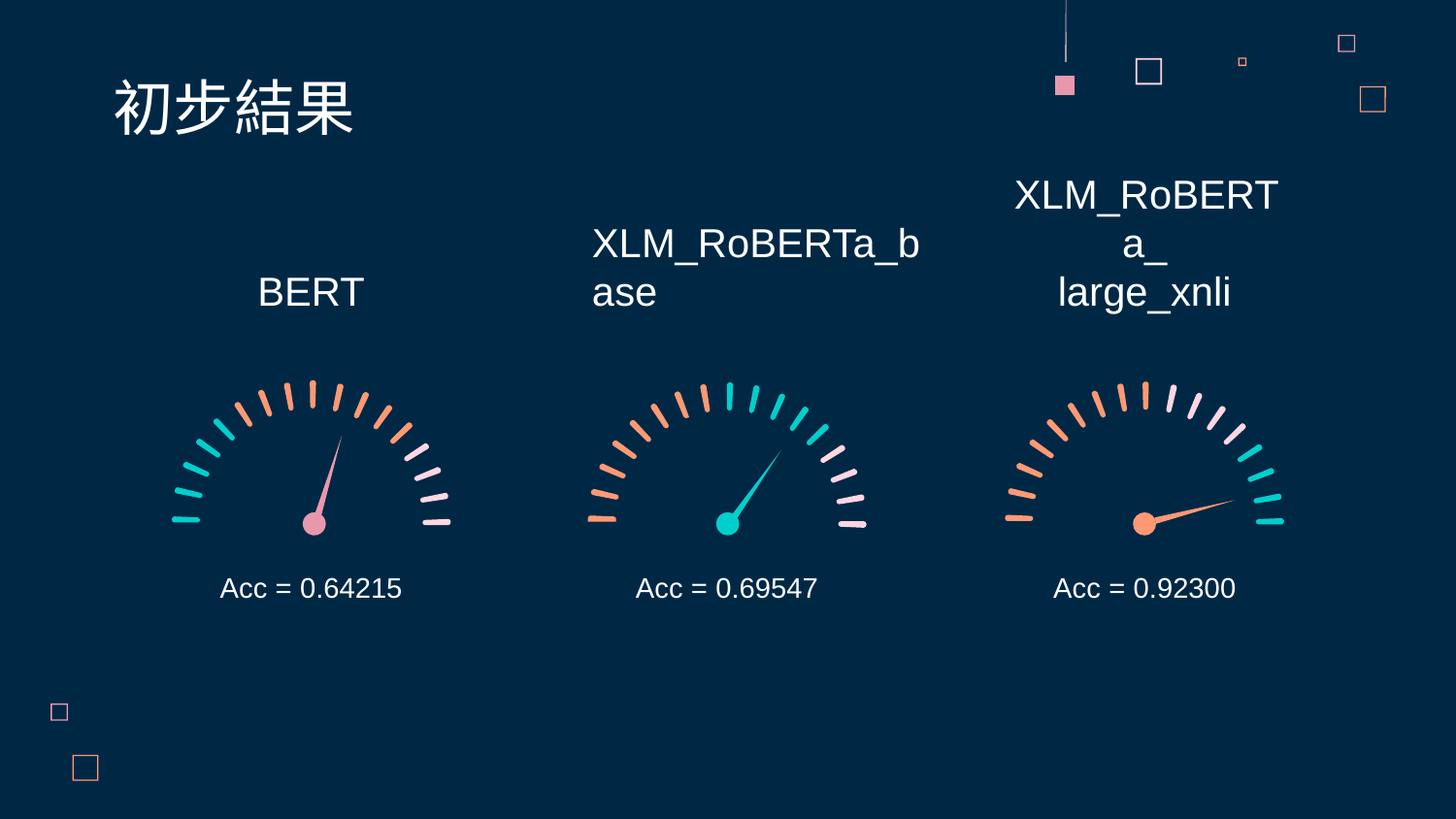

初步結果
# BERT
XLM_RoBERTa_
large_xnli

XLM_RoBERTa_base

Acc = 0.64215
Acc = 0.69547
Acc = 0.92300